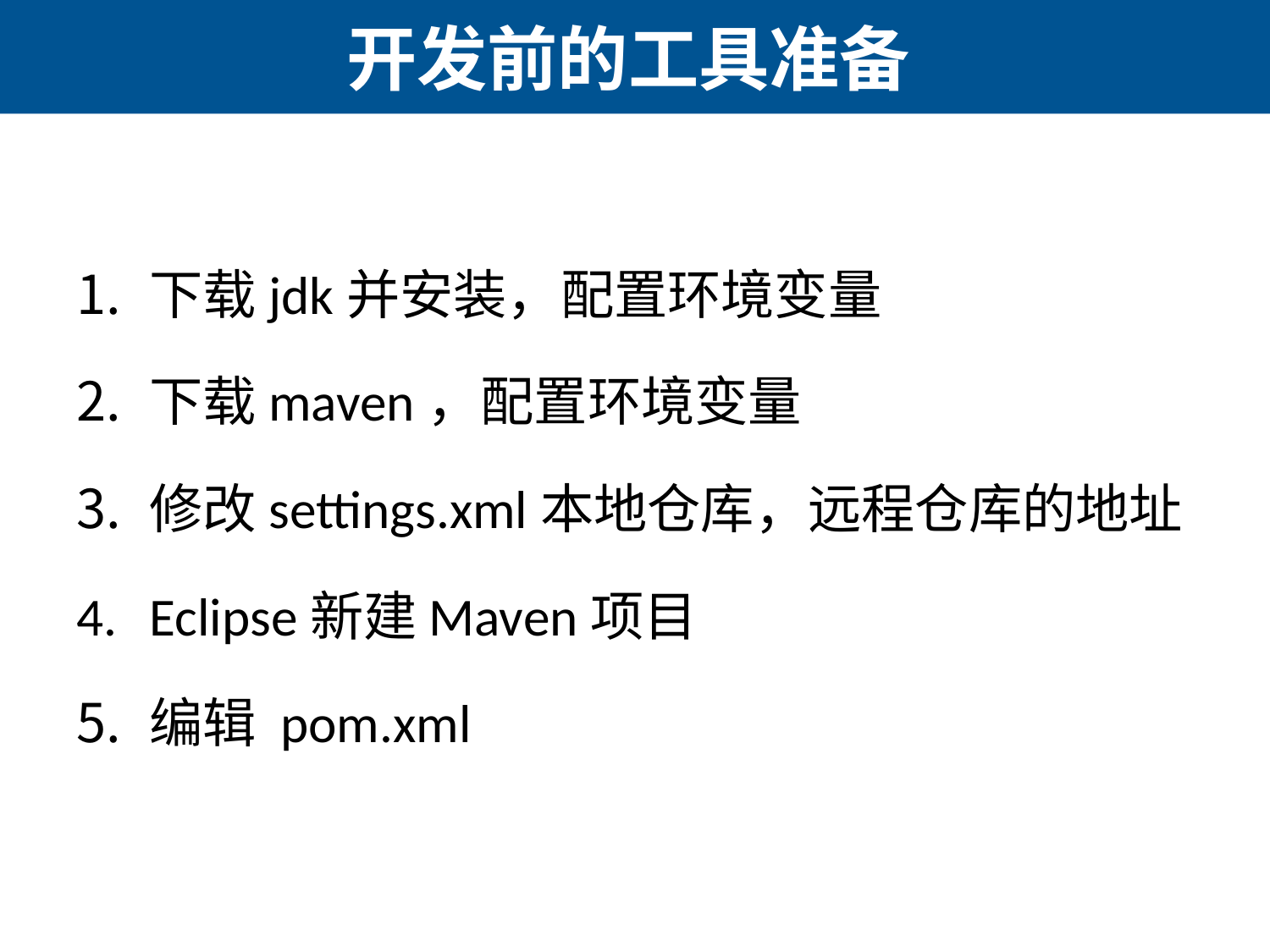

# 开发前的工具准备
下载jdk并安装，配置环境变量
下载maven，配置环境变量
修改settings.xml本地仓库，远程仓库的地址
Eclipse新建Maven项目
编辑 pom.xml